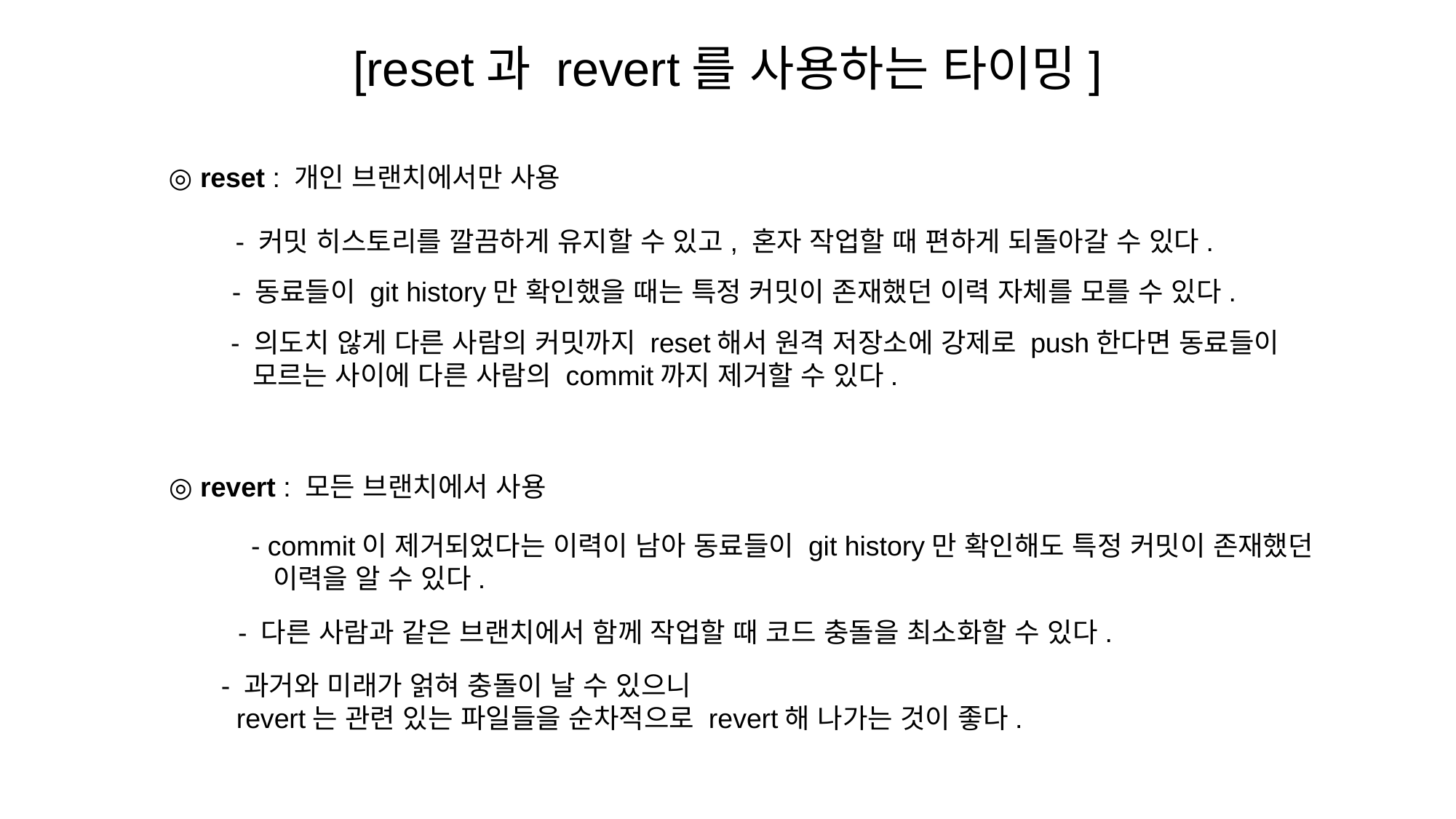

[reset과 revert를 사용하는 타이밍]
◎ reset : 개인 브랜치에서만 사용
- 커밋 히스토리를 깔끔하게 유지할 수 있고, 혼자 작업할 때 편하게 되돌아갈 수 있다.
- 동료들이 git history만 확인했을 때는 특정 커밋이 존재했던 이력 자체를 모를 수 있다.
- 의도치 않게 다른 사람의 커밋까지 reset해서 원격 저장소에 강제로 push한다면 동료들이
  모르는 사이에 다른 사람의 commit까지 제거할 수 있다.
◎ revert : 모든 브랜치에서 사용
- commit이 제거되었다는 이력이 남아 동료들이 git history만 확인해도 특정 커밋이 존재했던
  이력을 알 수 있다.
- 다른 사람과 같은 브랜치에서 함께 작업할 때 코드 충돌을 최소화할 수 있다.
- 과거와 미래가 얽혀 충돌이 날 수 있으니
  revert는 관련 있는 파일들을 순차적으로 revert해 나가는 것이 좋다.